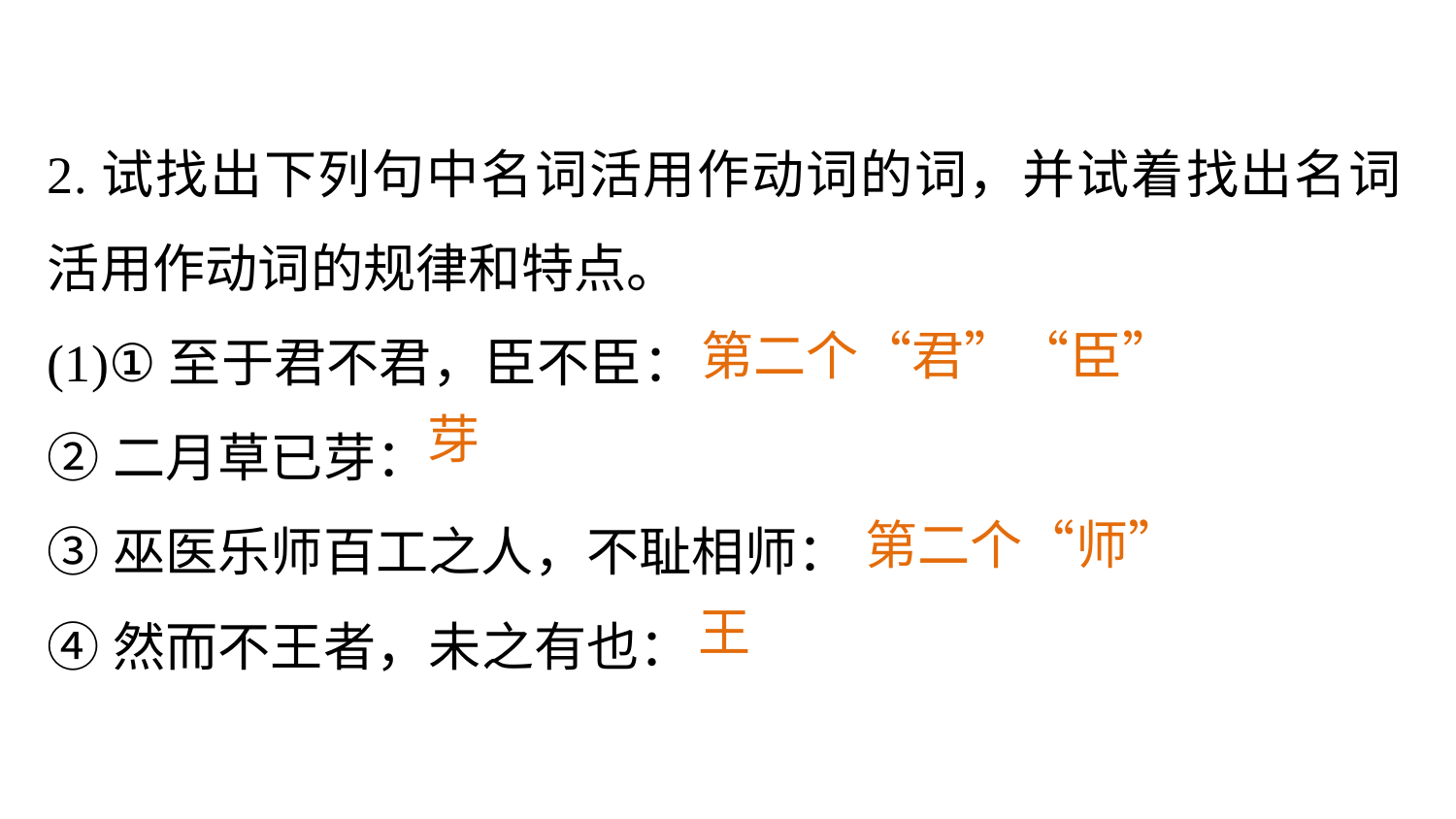

2.试找出下列句中名词活用作动词的词，并试着找出名词活用作动词的规律和特点。
(1)①至于君不君，臣不臣：
②二月草已芽：
③巫医乐师百工之人，不耻相师：
④然而不王者，未之有也：
第二个“君”“臣”
芽
第二个“师”
王